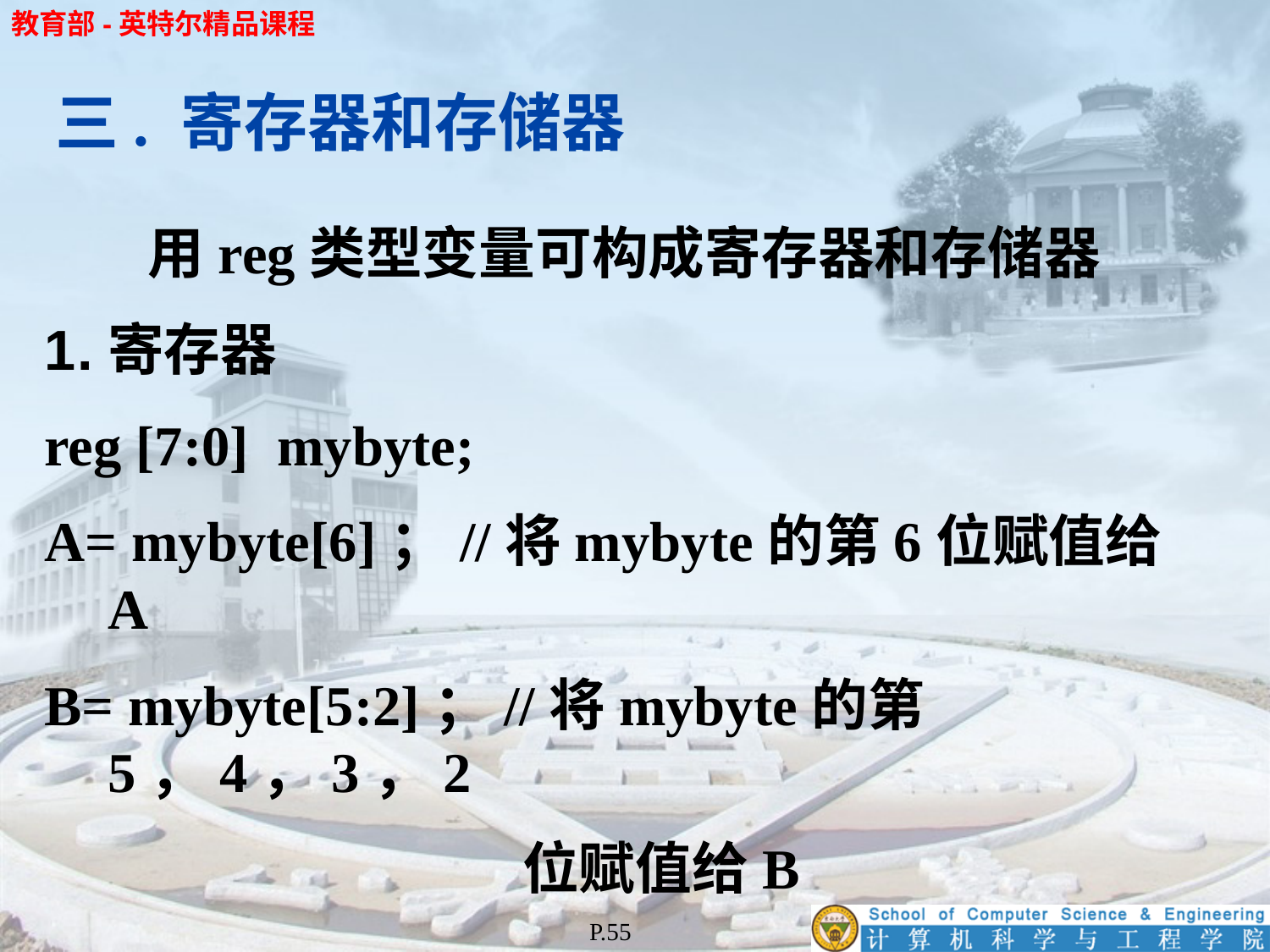

三. 寄存器和存储器
用reg类型变量可构成寄存器和存储器
寄存器
reg [7:0]  mybyte;
A= mybyte[6]；//将mybyte的第6位赋值给A
B= mybyte[5:2]；//将mybyte的第5，4，3，2
                                    位赋值给B
P.55